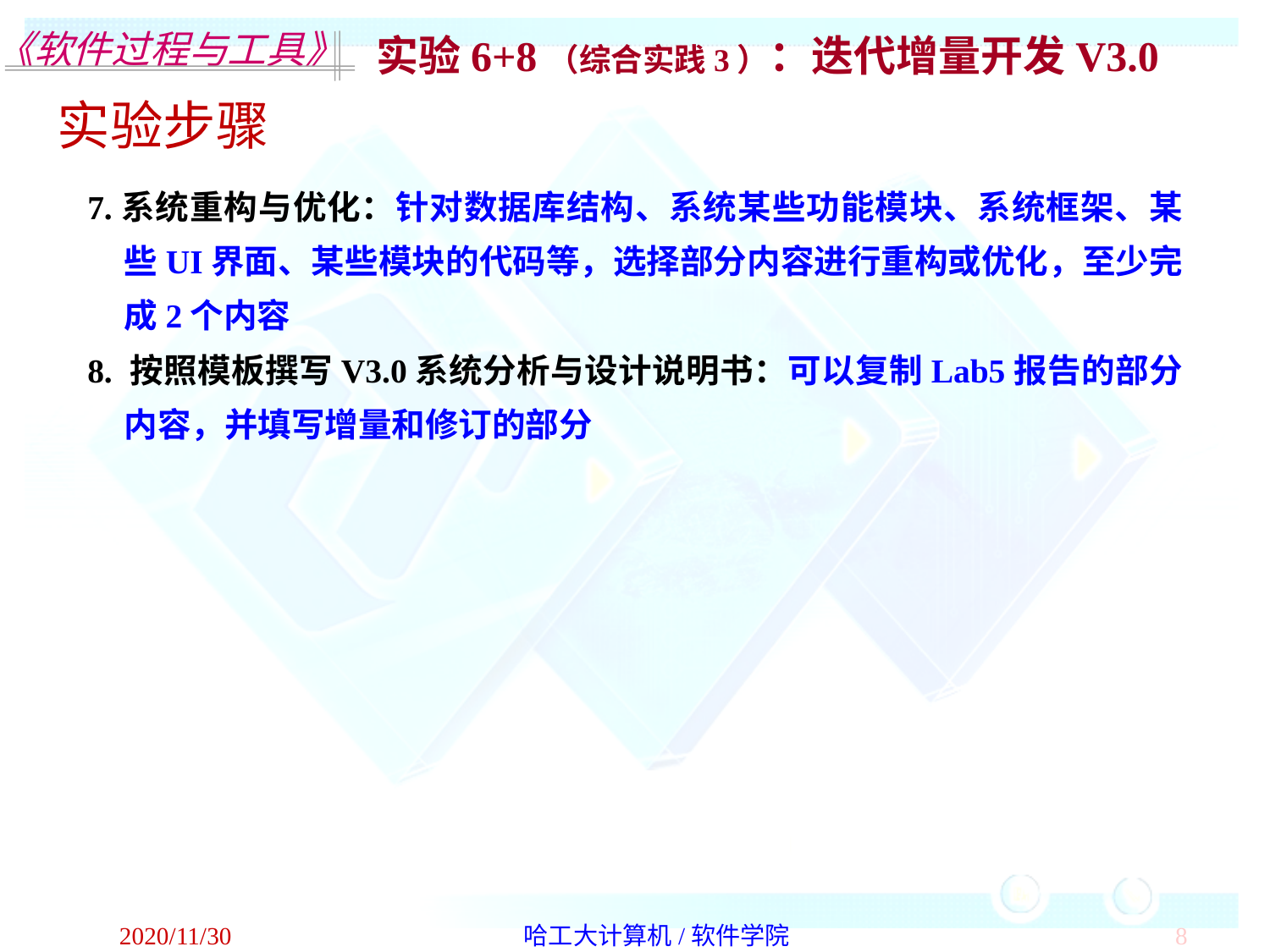

实验6+8（综合实践3）：迭代增量开发V3.0
实验步骤
7.系统重构与优化：针对数据库结构、系统某些功能模块、系统框架、某些UI界面、某些模块的代码等，选择部分内容进行重构或优化，至少完成2个内容
8. 按照模板撰写V3.0系统分析与设计说明书：可以复制Lab5报告的部分内容，并填写增量和修订的部分